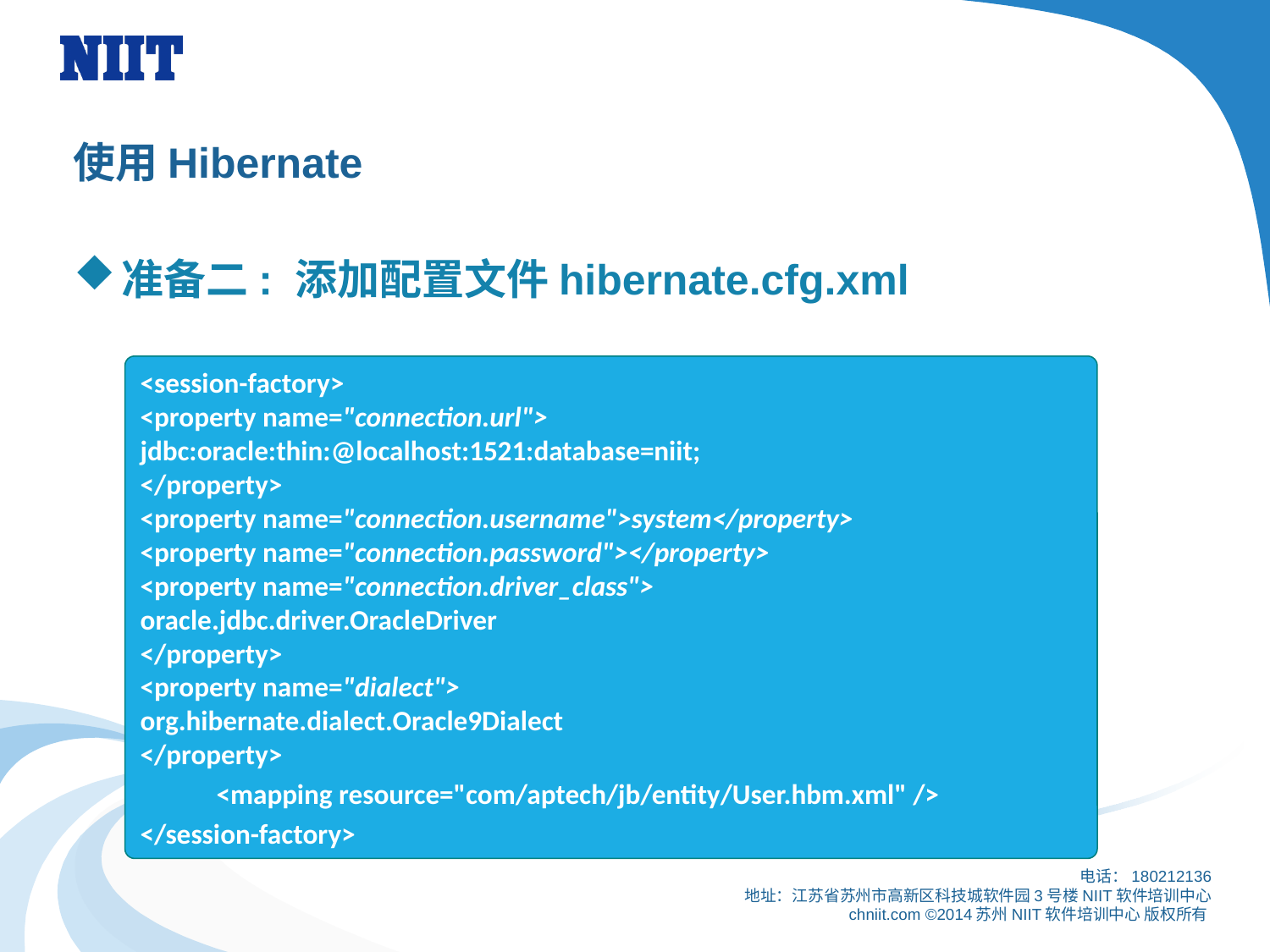

# 使用Hibernate
准备二: 添加配置文件hibernate.cfg.xml
<session-factory>
<property name="connection.url">
jdbc:oracle:thin:@localhost:1521:database=niit;
</property>
<property name="connection.username">system</property>
<property name="connection.password"></property>
<property name="connection.driver_class">
oracle.jdbc.driver.OracleDriver
</property>
<property name="dialect">
org.hibernate.dialect.Oracle9Dialect
</property>
  <mapping resource="com/aptech/jb/entity/User.hbm.xml" />
</session-factory>